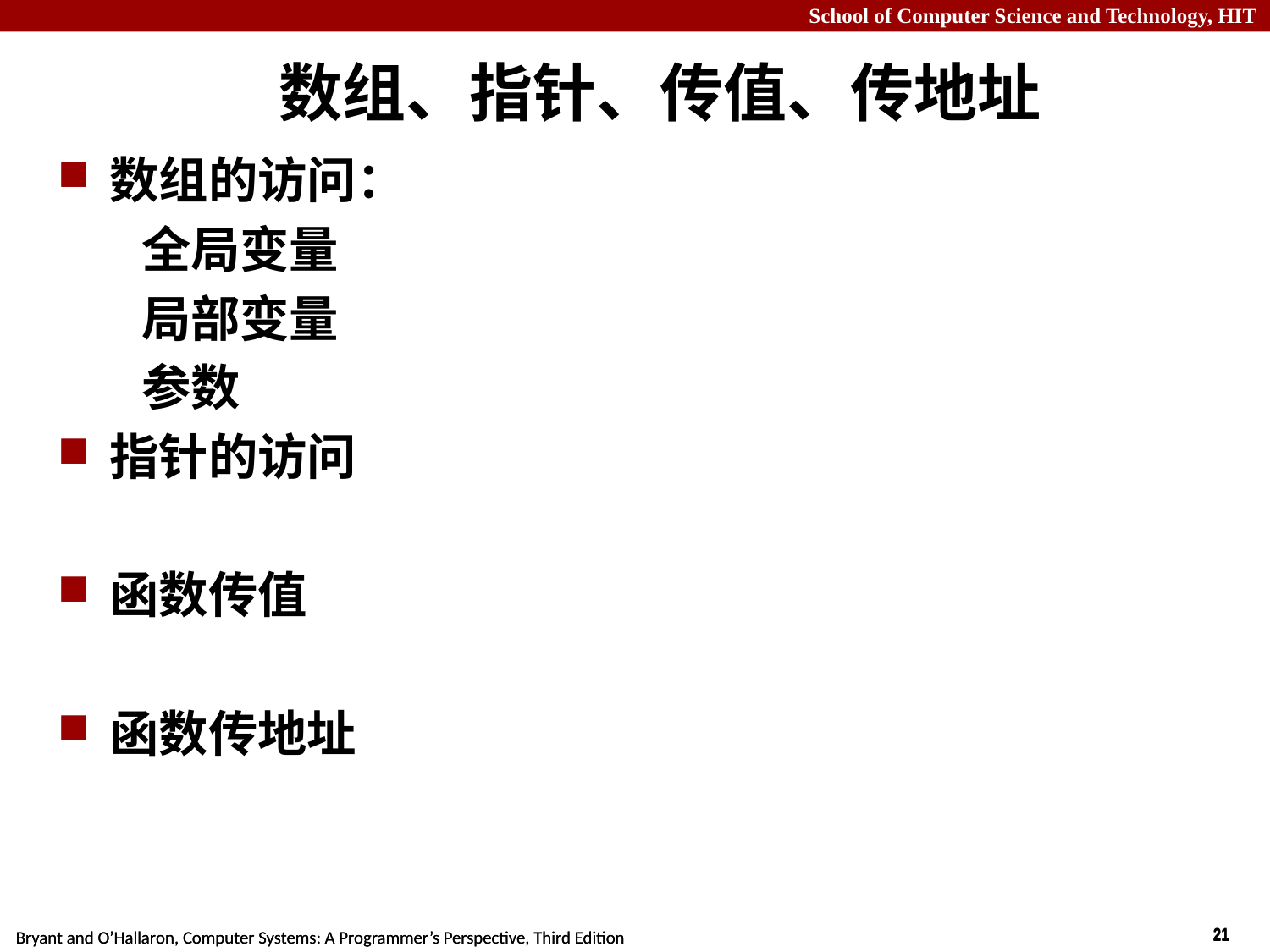

# 数组、指针、传值、传地址
数组的访问：
      全局变量
      局部变量
      参数
指针的访问

函数传值

函数传地址